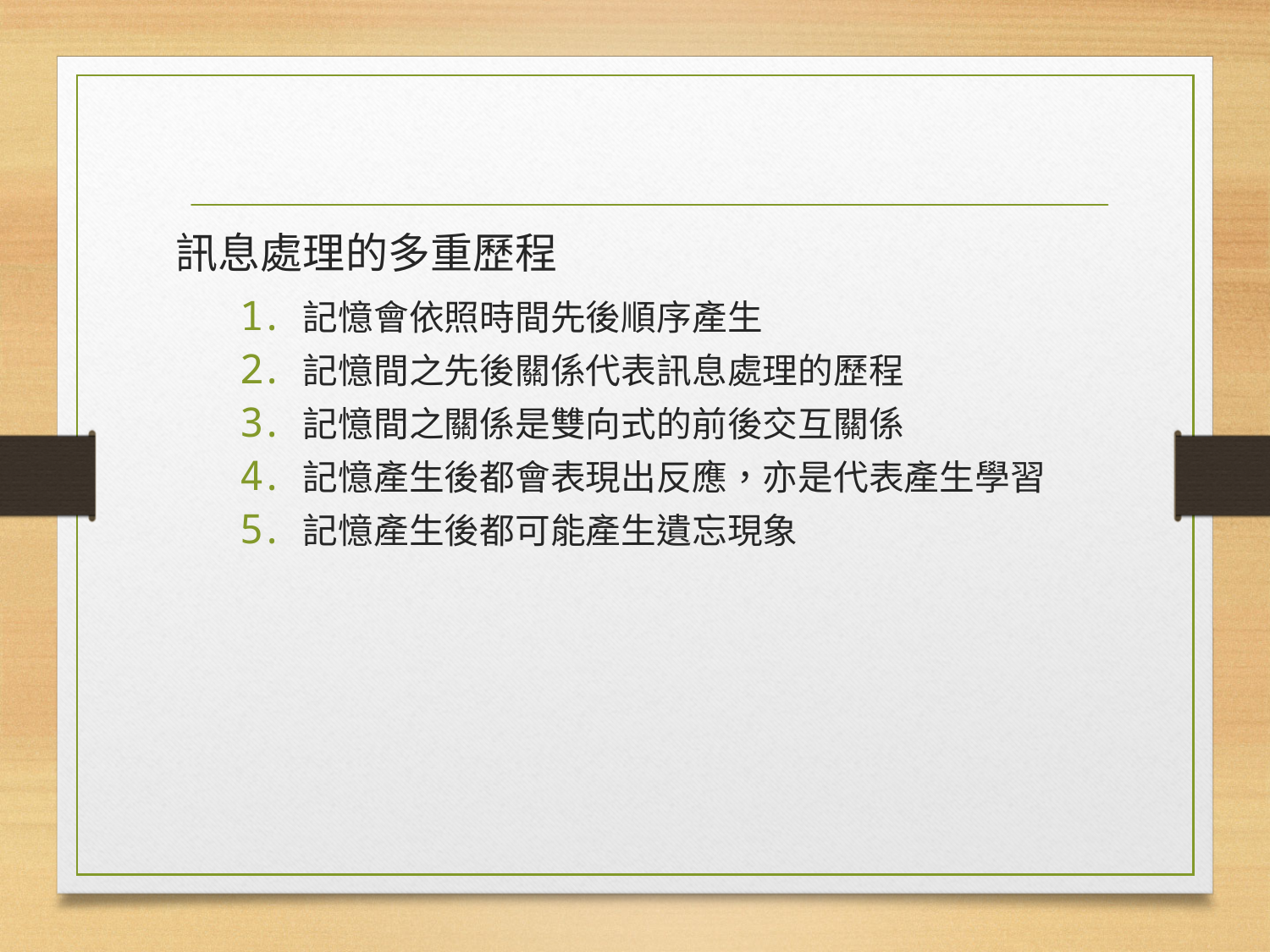

#
訊息處理的多重歷程
記憶會依照時間先後順序產生
記憶間之先後關係代表訊息處理的歷程
記憶間之關係是雙向式的前後交互關係
記憶產生後都會表現出反應，亦是代表產生學習
記憶產生後都可能產生遺忘現象